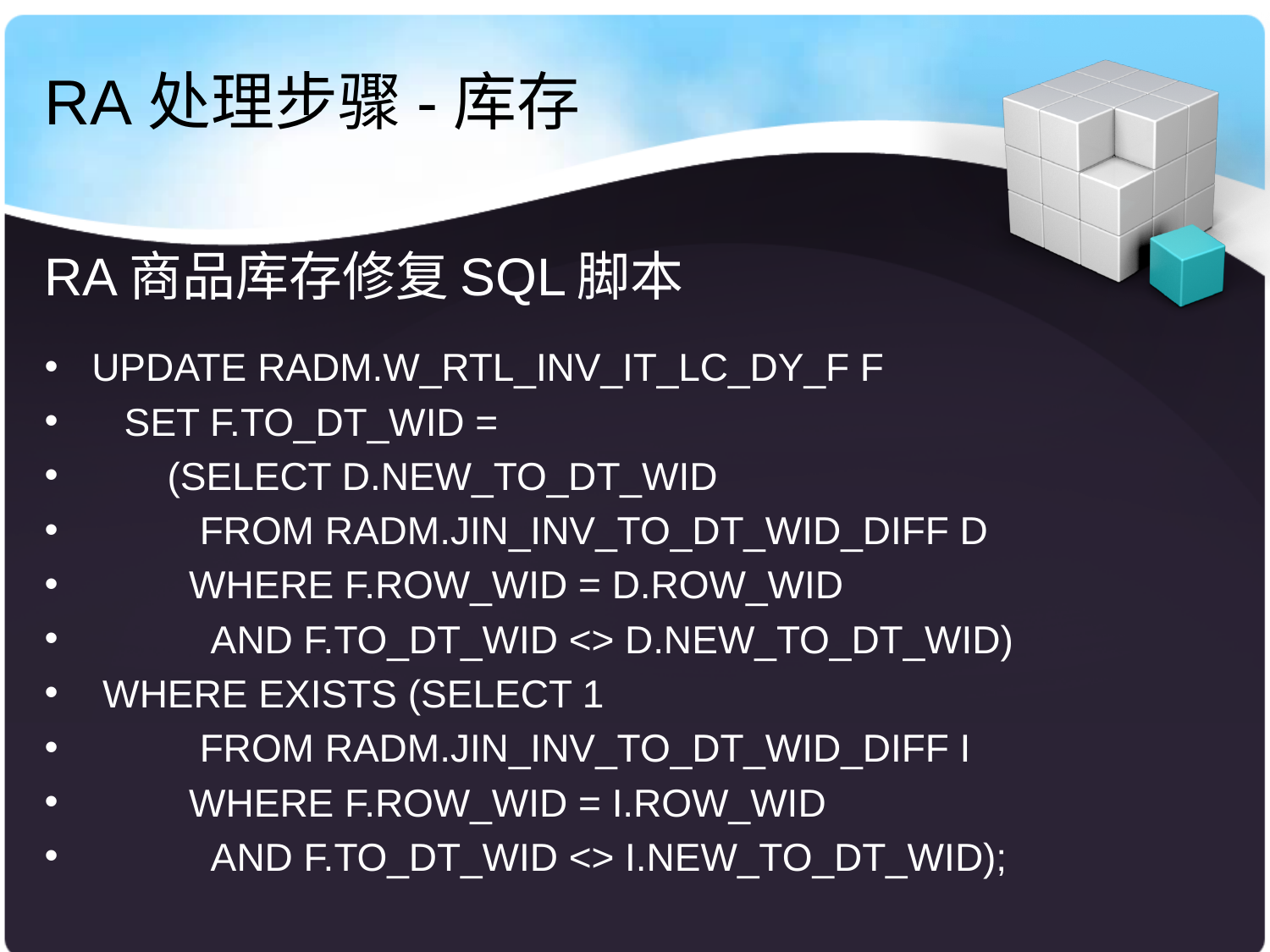

RA处理步骤-库存
# RA商品库存修复SQL脚本
UPDATE RADM.W_RTL_INV_IT_LC_DY_F F
   SET F.TO_DT_WID =
       (SELECT D.NEW_TO_DT_WID
          FROM RADM.JIN_INV_TO_DT_WID_DIFF D
         WHERE F.ROW_WID = D.ROW_WID
           AND F.TO_DT_WID <> D.NEW_TO_DT_WID)
 WHERE EXISTS (SELECT 1
          FROM RADM.JIN_INV_TO_DT_WID_DIFF I
         WHERE F.ROW_WID = I.ROW_WID
           AND F.TO_DT_WID <> I.NEW_TO_DT_WID);